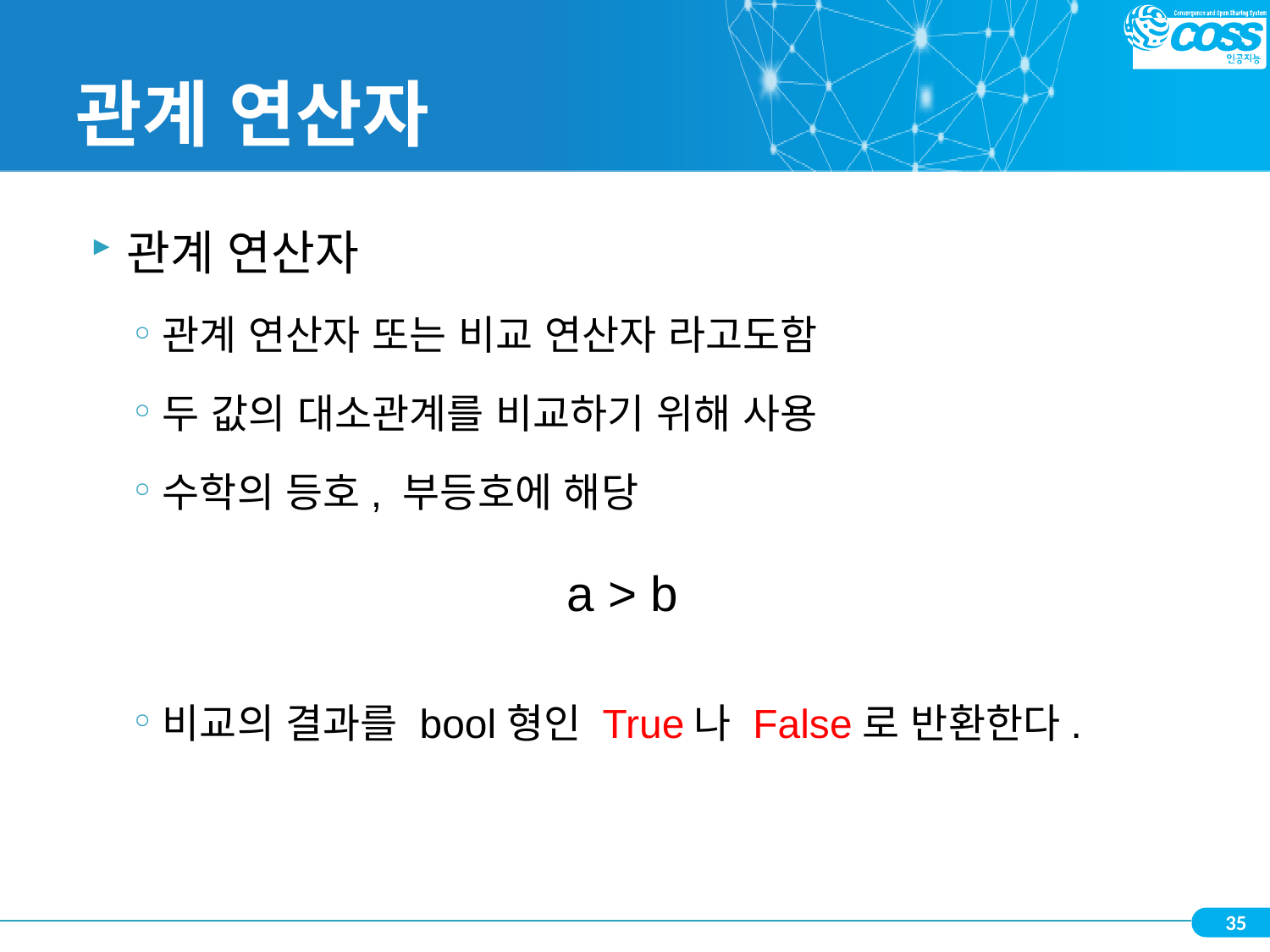

# 관계 연산자
관계 연산자
관계 연산자 또는 비교 연산자 라고도함
두 값의 대소관계를 비교하기 위해 사용
수학의 등호, 부등호에 해당

비교의 결과를 bool형인 True나 False로 반환한다.
a > b